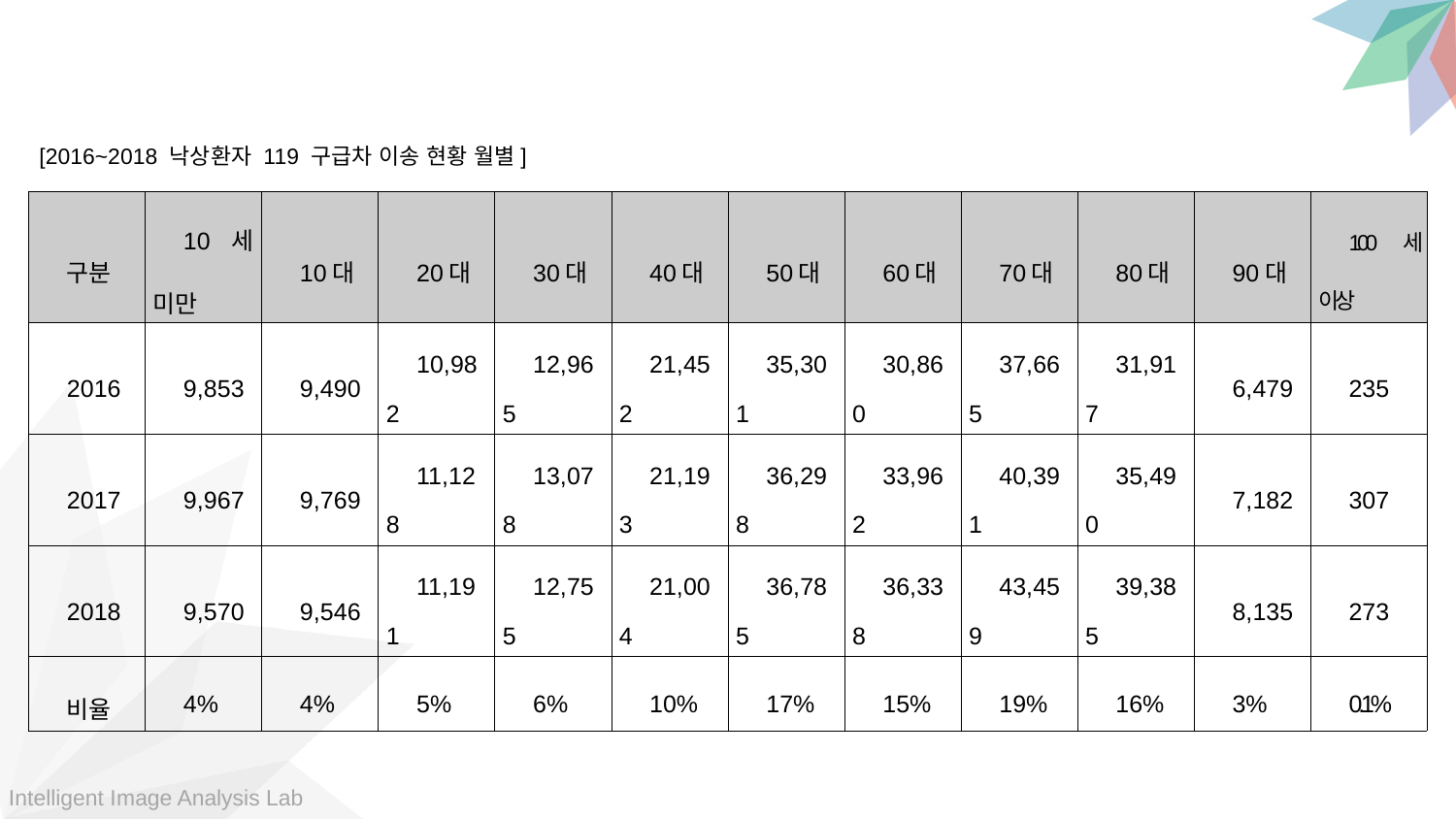

[2016~2018 낙상환자 119 구급차 이송 현황 월별]

| 구분 | 10세 미만 | 10대 | 20대 | 30대 | 40대 | 50대 | 60대 | 70대 | 80대 | 90대 | 100세 이상 |
| --- | --- | --- | --- | --- | --- | --- | --- | --- | --- | --- | --- |
| 2016 | 9,853 | 9,490 | 10,982 | 12,965 | 21,452 | 35,301 | 30,860 | 37,665 | 31,917 | 6,479 | 235 |
| 2017 | 9,967 | 9,769 | 11,128 | 13,078 | 21,193 | 36,298 | 33,962 | 40,391 | 35,490 | 7,182 | 307 |
| 2018 | 9,570 | 9,546 | 11,191 | 12,755 | 21,004 | 36,785 | 36,338 | 43,459 | 39,385 | 8,135 | 273 |
| 비율 | 4% | 4% | 5% | 6% | 10% | 17% | 15% | 19% | 16% | 3% | 0.1% |